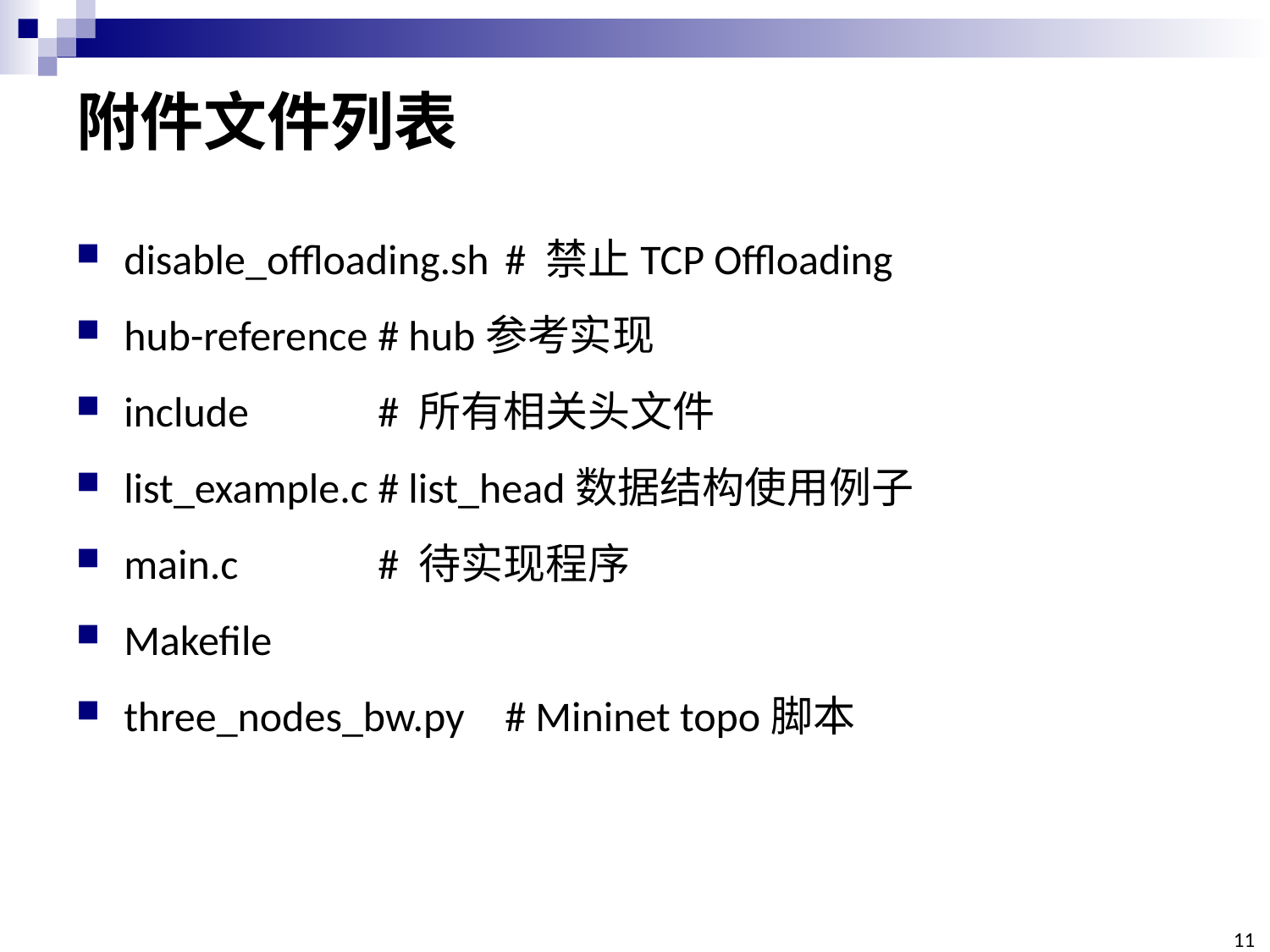

# 附件文件列表
disable_offloading.sh	# 禁止TCP Offloading
hub-reference	# hub参考实现
include		# 所有相关头文件
list_example.c	# list_head数据结构使用例子
main.c		# 待实现程序
Makefile
three_nodes_bw.py	# Mininet topo脚本

11